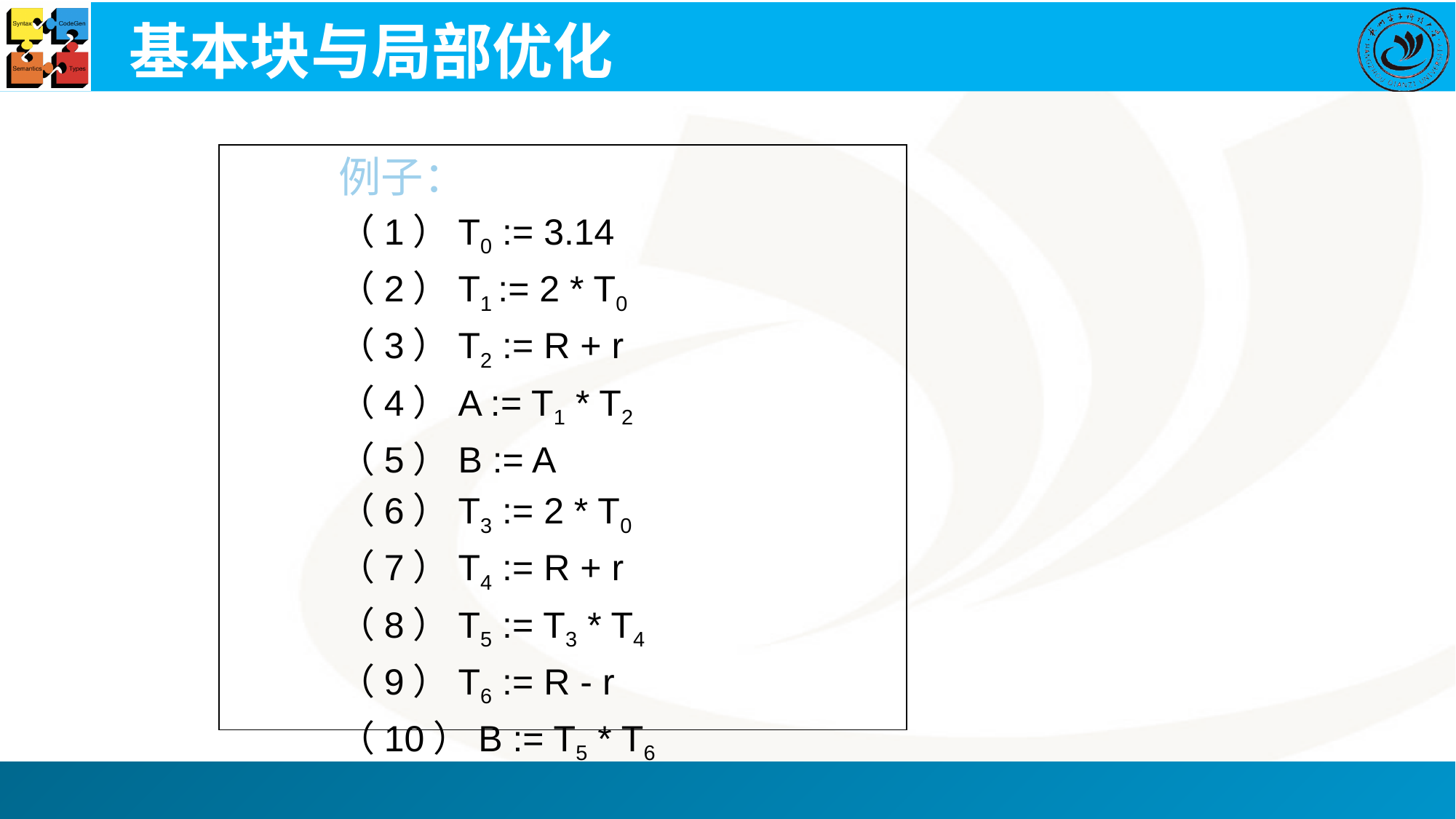

# 基本块与局部优化
例子：
（1）T0 := 3.14
（2）T1 := 2 * T0
（3）T2 := R + r
（4）A := T1 * T2
（5）B := A
（6）T3 := 2 * T0
（7）T4 := R + r
（8）T5 := T3 * T4
（9）T6 := R - r
（10）B := T5 * T6
32